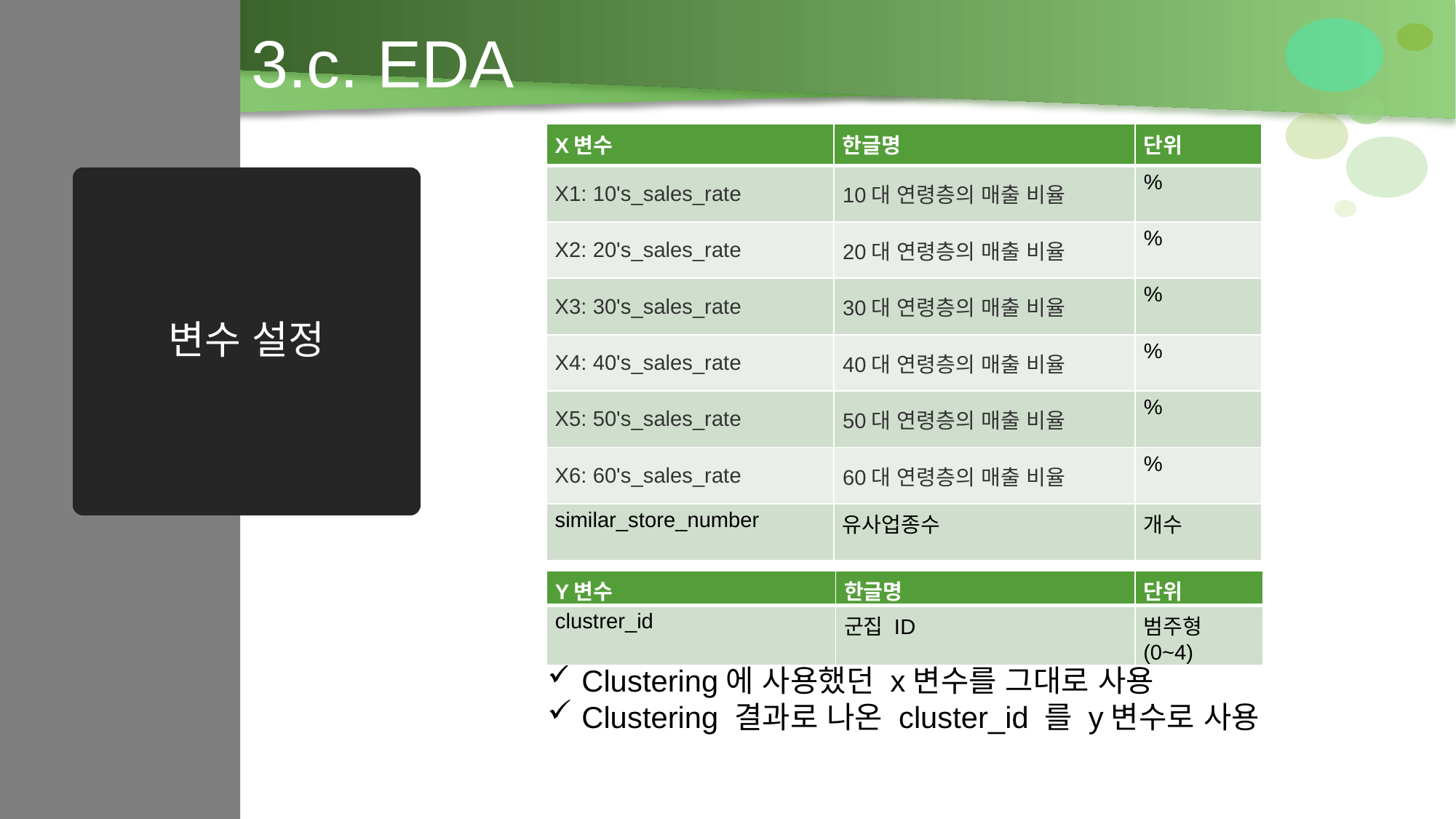

3.c. EDA
| X변수 | 한글명 | 단위 |
| --- | --- | --- |
| X1: 10's\_sales\_rate | 10대 연령층의 매출 비율 | % |
| X2: 20's\_sales\_rate | 20대 연령층의 매출 비율 | % |
| X3: 30's\_sales\_rate | 30대 연령층의 매출 비율 | % |
| X4: 40's\_sales\_rate | 40대 연령층의 매출 비율 | % |
| X5: 50's\_sales\_rate | 50대 연령층의 매출 비율 | % |
| X6: 60's\_sales\_rate | 60대 연령층의 매출 비율 | % |
| similar\_store\_number | 유사업종수 | 개수 |
# 변수 설정
| Y변수 | 한글명 | 단위 |
| --- | --- | --- |
| clustrer\_id | 군집 ID | 범주형(0~4) |
Clustering에 사용했던 x변수를 그대로 사용
Clustering 결과로 나온 cluster_id 를 y변수로 사용